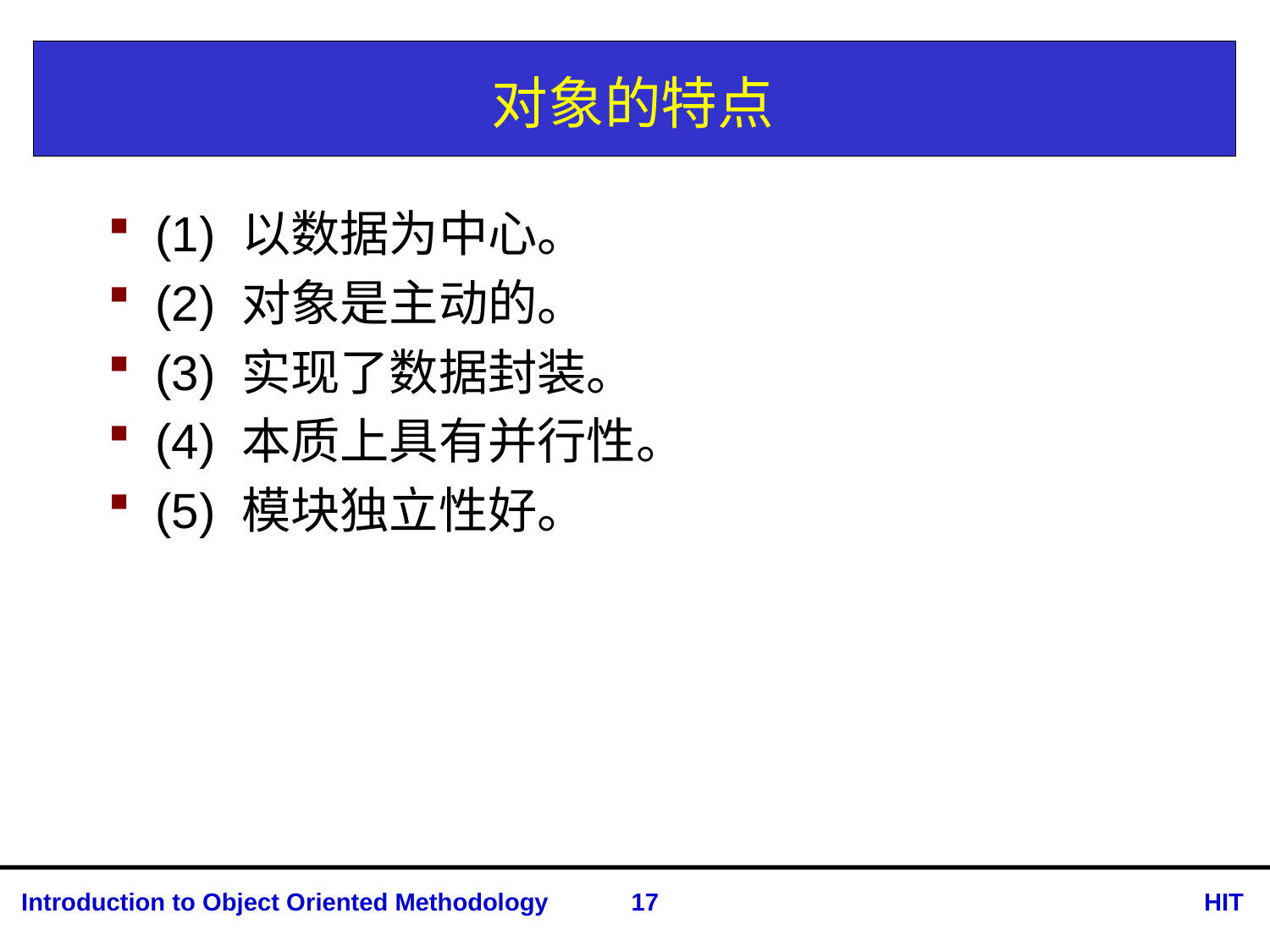

# 对象的特点
(1) 以数据为中心。
(2) 对象是主动的。
(3) 实现了数据封装。
(4) 本质上具有并行性。
(5) 模块独立性好。